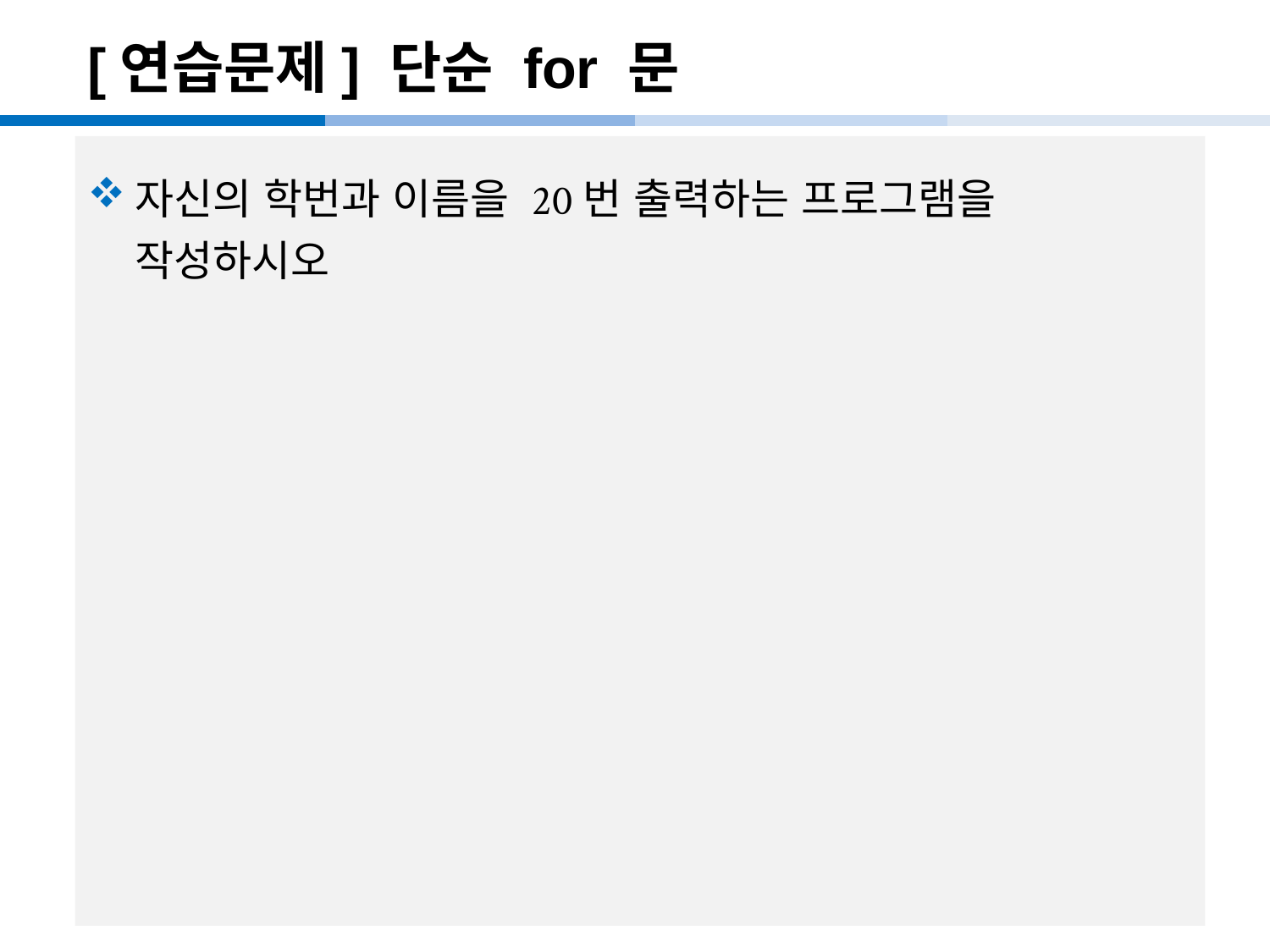

# [연습문제] 단순 for 문
자신의 학번과 이름을 20번 출력하는 프로그램을 작성하시오